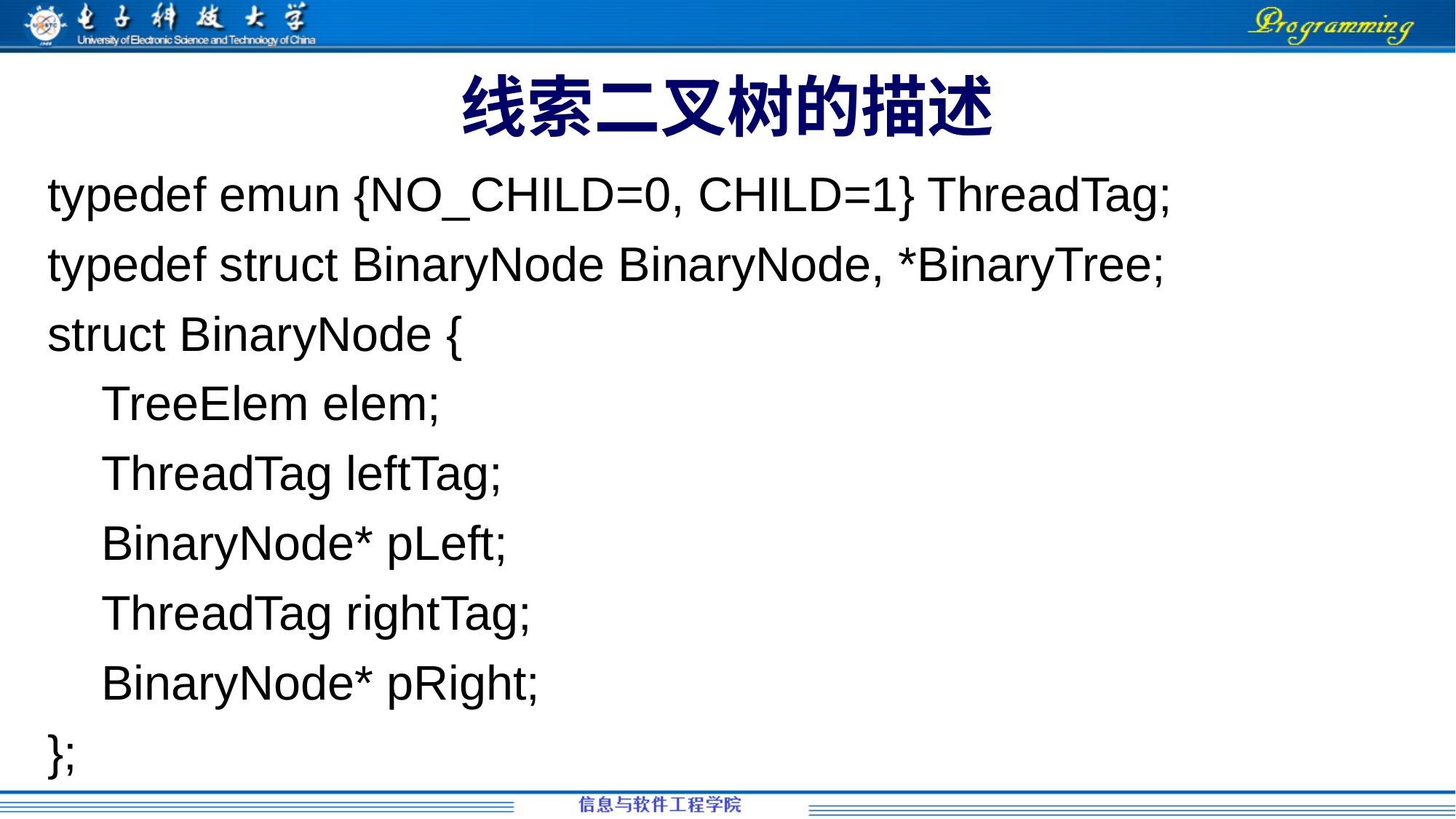

# 线索二叉树的描述
typedef emun {NO_CHILD=0, CHILD=1} ThreadTag;
typedef struct BinaryNode BinaryNode, *BinaryTree;
struct BinaryNode {
    TreeElem elem;
    ThreadTag leftTag;
    BinaryNode* pLeft;
    ThreadTag rightTag;
    BinaryNode* pRight;
};